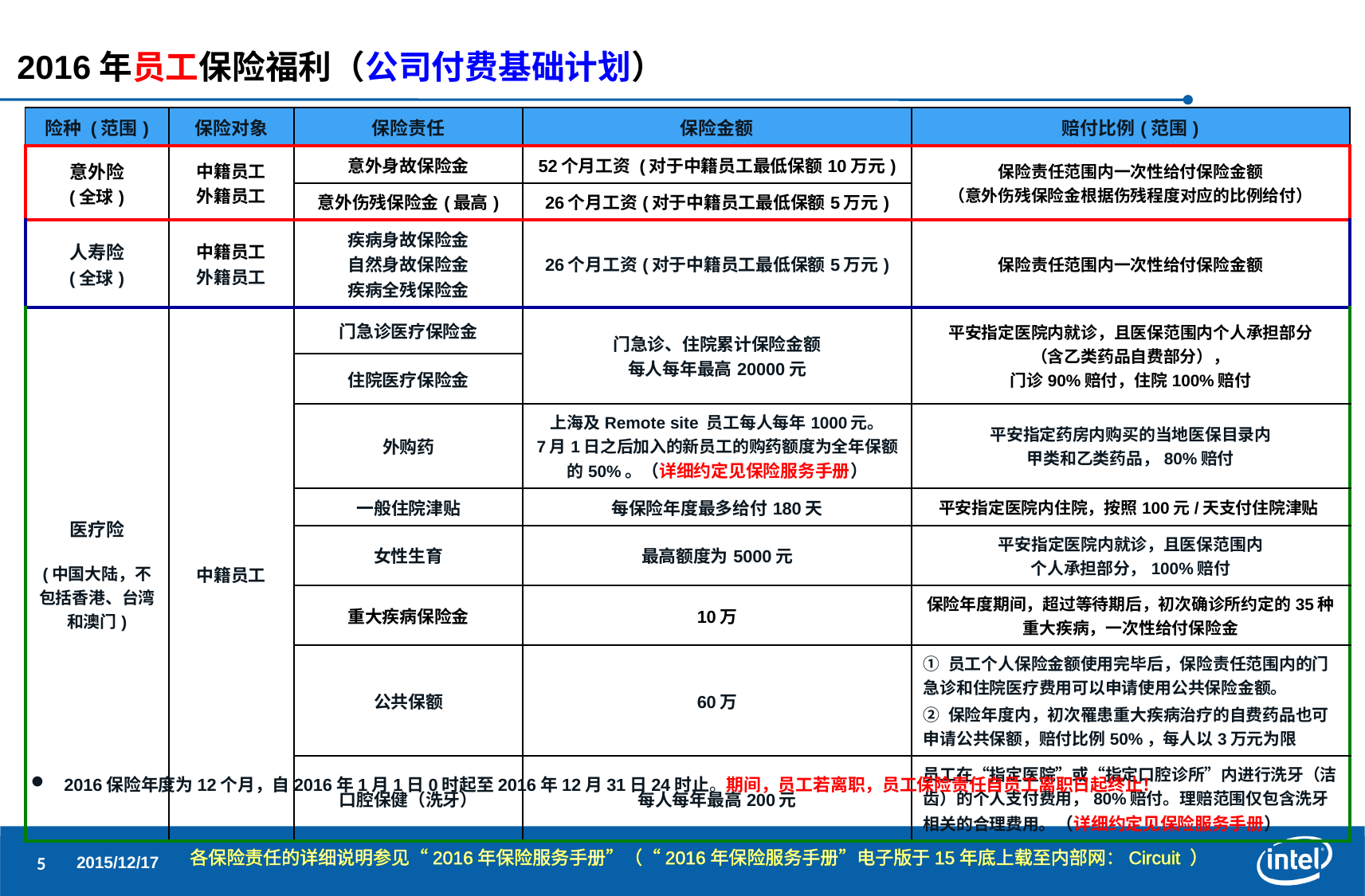

2016年员工保险福利（公司付费基础计划）
| 险种 (范围) | 保险对象 | 保险责任 | 保险金额 | 赔付比例(范围) |
| --- | --- | --- | --- | --- |
| 意外险 (全球) | 中籍员工 外籍员工 | 意外身故保险金 | 52个月工资 (对于中籍员工最低保额10万元) | 保险责任范围内一次性给付保险金额 （意外伤残保险金根据伤残程度对应的比例给付） |
|  |  | 意外伤残保险金(最高) | 26个月工资(对于中籍员工最低保额5万元) |  |
| 人寿险 (全球) | 中籍员工 外籍员工 | 疾病身故保险金 自然身故保险金 疾病全残保险金 | 26个月工资(对于中籍员工最低保额5万元) | 保险责任范围内一次性给付保险金额 |
| 医疗险 (中国大陆，不包括香港、台湾和澳门) | 中籍员工 | 门急诊医疗保险金 | 门急诊、住院累计保险金额 每人每年最高20000元 | 平安指定医院内就诊，且医保范围内个人承担部分 （含乙类药品自费部分）， 门诊90%赔付，住院100%赔付 |
|  |  | 住院医疗保险金 |  |  |
|  |  | 外购药 | 上海及Remote site 员工每人每年1000元。 7月1日之后加入的新员工的购药额度为全年保额的50%。（详细约定见保险服务手册） | 平安指定药房内购买的当地医保目录内 甲类和乙类药品，80%赔付 |
|  |  | 一般住院津贴 | 每保险年度最多给付180天 | 平安指定医院内住院，按照100元/天支付住院津贴 |
|  |  | 女性生育 | 最高额度为5000元 | 平安指定医院内就诊，且医保范围内 个人承担部分，100%赔付 |
|  |  | 重大疾病保险金 | 10万 | 保险年度期间，超过等待期后，初次确诊所约定的35种重大疾病，一次性给付保险金 |
|  |  | 公共保额 | 60万 | ① 员工个人保险金额使用完毕后，保险责任范围内的门急诊和住院医疗费用可以申请使用公共保险金额。 ② 保险年度内，初次罹患重大疾病治疗的自费药品也可申请公共保额，赔付比例50%，每人以3万元为限 |
|  |  | 口腔保健（洗牙） | 每人每年最高200元 | 员工在“指定医院”或“指定口腔诊所”内进行洗牙（洁齿）的个人支付费用，80%赔付。理赔范围仅包含洗牙相关的合理费用。（详细约定见保险服务手册） |
 2016保险年度为12个月，自2016年1月1日0时起至2016年12月31日24时止。期间，员工若离职，员工保险责任自员工离职日起终止！
各保险责任的详细说明参见“2016年保险服务手册”（“2016年保险服务手册”电子版于15年底上载至内部网：Circuit ）
5
2015/12/17